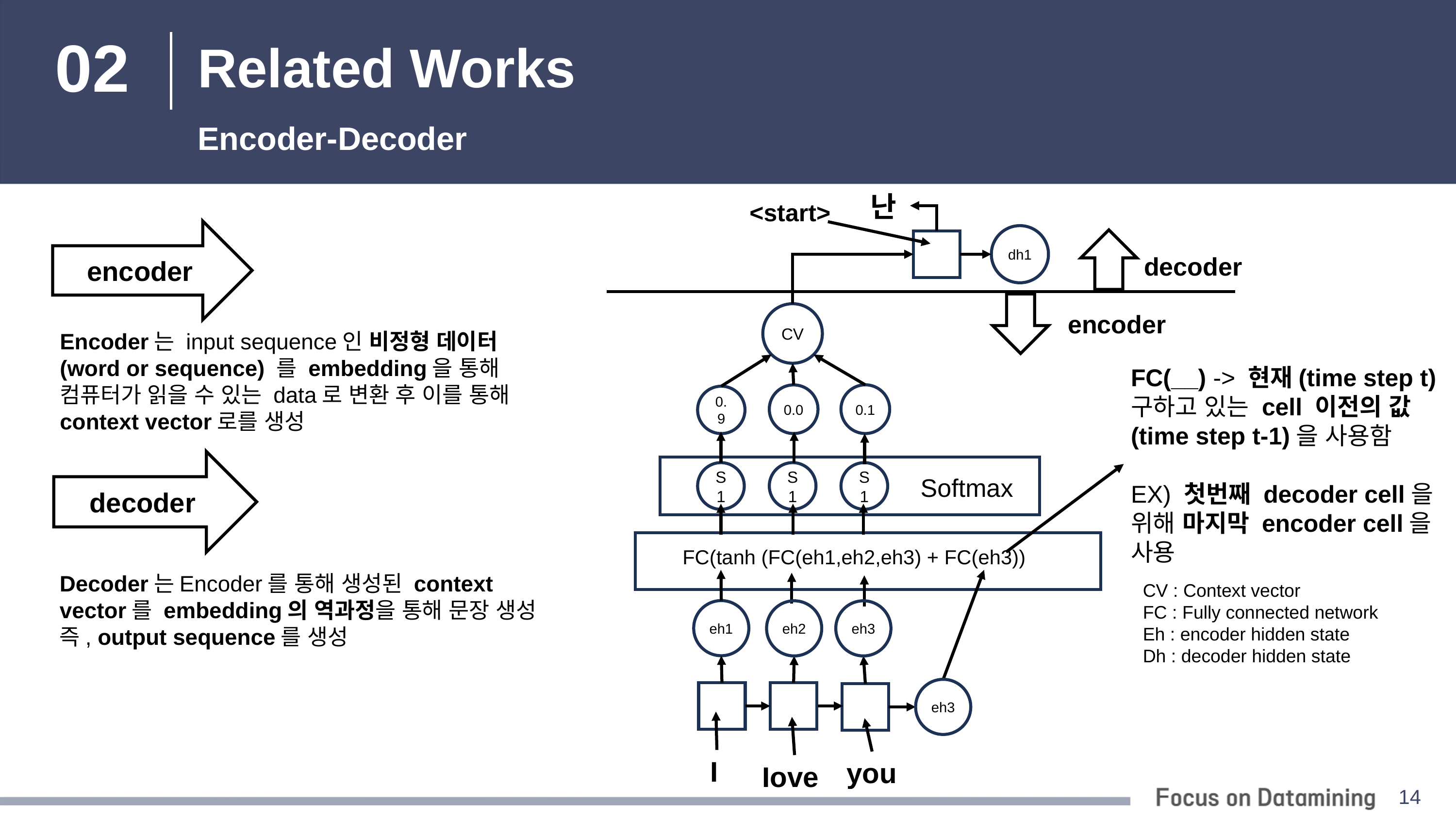

02
# Related Works
Encoder-Decoder
난
<start>
dh1

decoder

CV
encoder
0.1
0.0
0.9

S1
S1
S1
Softmax

FC(tanh (FC(eh1,eh2,eh3) + FC(eh3))
eh1
eh2
eh3
eh3

I
you
Iove
encoder
Encoder는 input sequence인 비정형 데이터(word or sequence) 를 embedding을 통해 컴퓨터가 읽을 수 있는 data로 변환 후 이를 통해 context vector로를 생성
FC(__) -> 현재(time step t) 구하고 있는 cell 이전의 값(time step t-1)을 사용함

EX) 첫번째 decoder cell을 위해 마지막 encoder cell을 사용
CV : Context vector
FC : Fully connected network
Eh : encoder hidden state
Dh : decoder hidden state
decoder
Decoder는Encoder를 통해 생성된 context vector를 embedding의 역과정을 통해 문장 생성 즉, output sequence를 생성